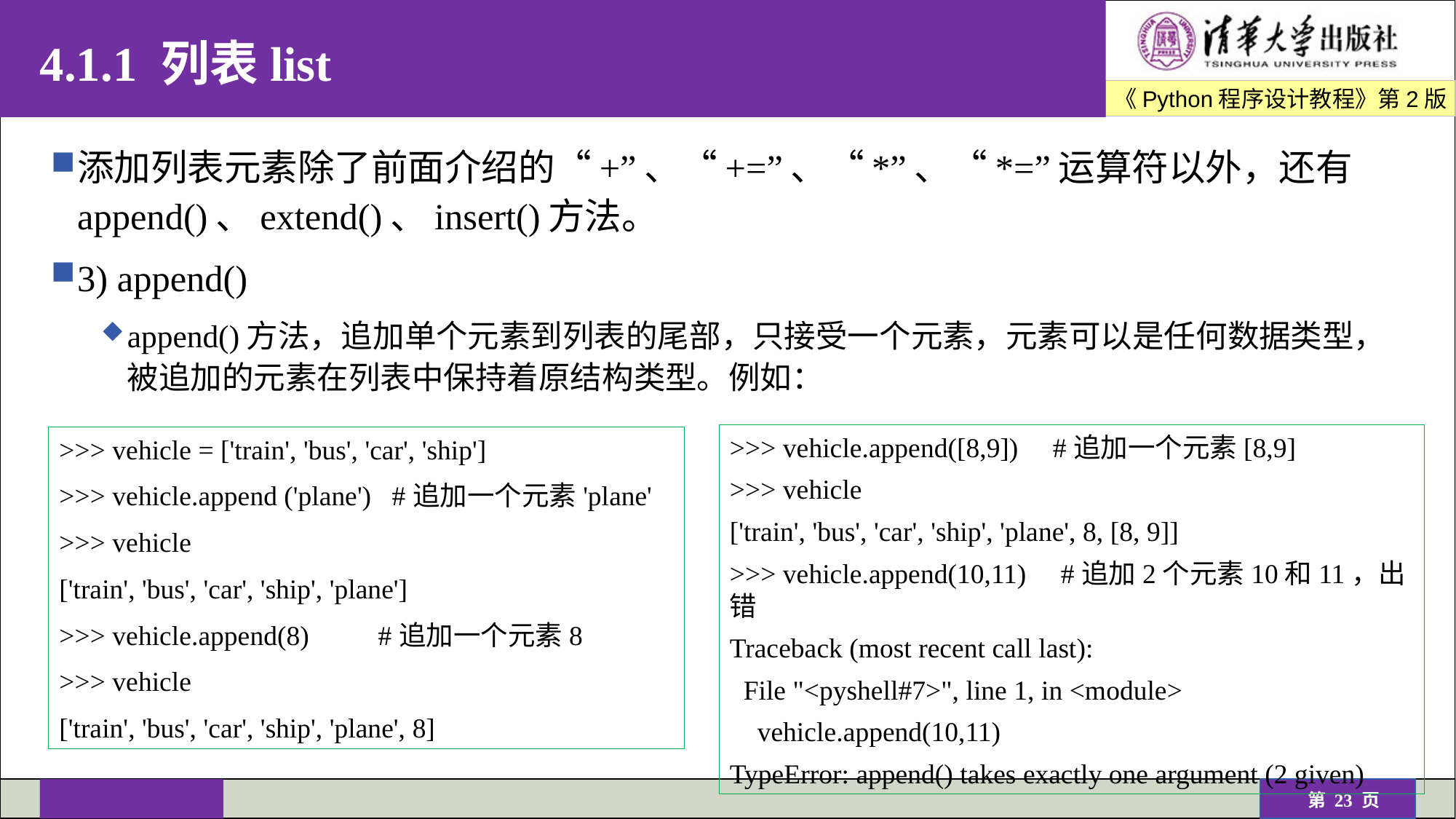

# 4.1.1 列表list
添加列表元素除了前面介绍的“+”、“+=”、“*”、“*=”运算符以外，还有append()、extend()、insert()方法。
3) append()
append()方法，追加单个元素到列表的尾部，只接受一个元素，元素可以是任何数据类型，被追加的元素在列表中保持着原结构类型。例如：
>>> vehicle.append([8,9])     #追加一个元素[8,9]
>>> vehicle
['train', 'bus', 'car', 'ship', 'plane', 8, [8, 9]]
>>> vehicle.append(10,11)     #追加2个元素10和11，出错
Traceback (most recent call last):
  File "<pyshell#7>", line 1, in <module>
    vehicle.append(10,11)
TypeError: append() takes exactly one argument (2 given)
>>> vehicle = ['train', 'bus', 'car', 'ship']
>>> vehicle.append ('plane')   #追加一个元素'plane'
>>> vehicle
['train', 'bus', 'car', 'ship', 'plane']
>>> vehicle.append(8)          #追加一个元素8
>>> vehicle
['train', 'bus', 'car', 'ship', 'plane', 8]